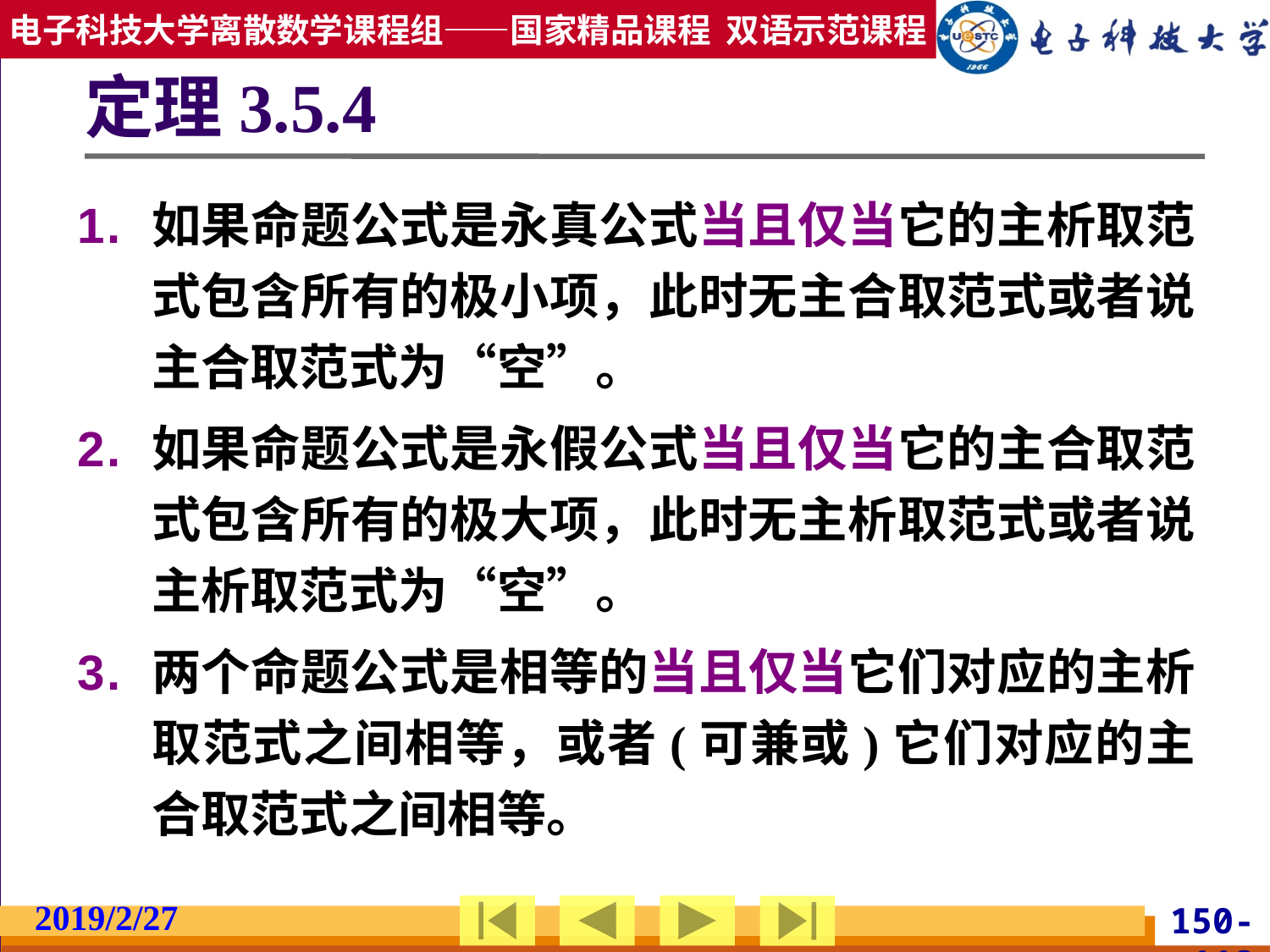

# 定理3.5.4
如果命题公式是永真公式当且仅当它的主析取范式包含所有的极小项，此时无主合取范式或者说主合取范式为“空”。
如果命题公式是永假公式当且仅当它的主合取范式包含所有的极大项，此时无主析取范式或者说主析取范式为“空”。
两个命题公式是相等的当且仅当它们对应的主析取范式之间相等，或者(可兼或)它们对应的主合取范式之间相等。
2019/2/27